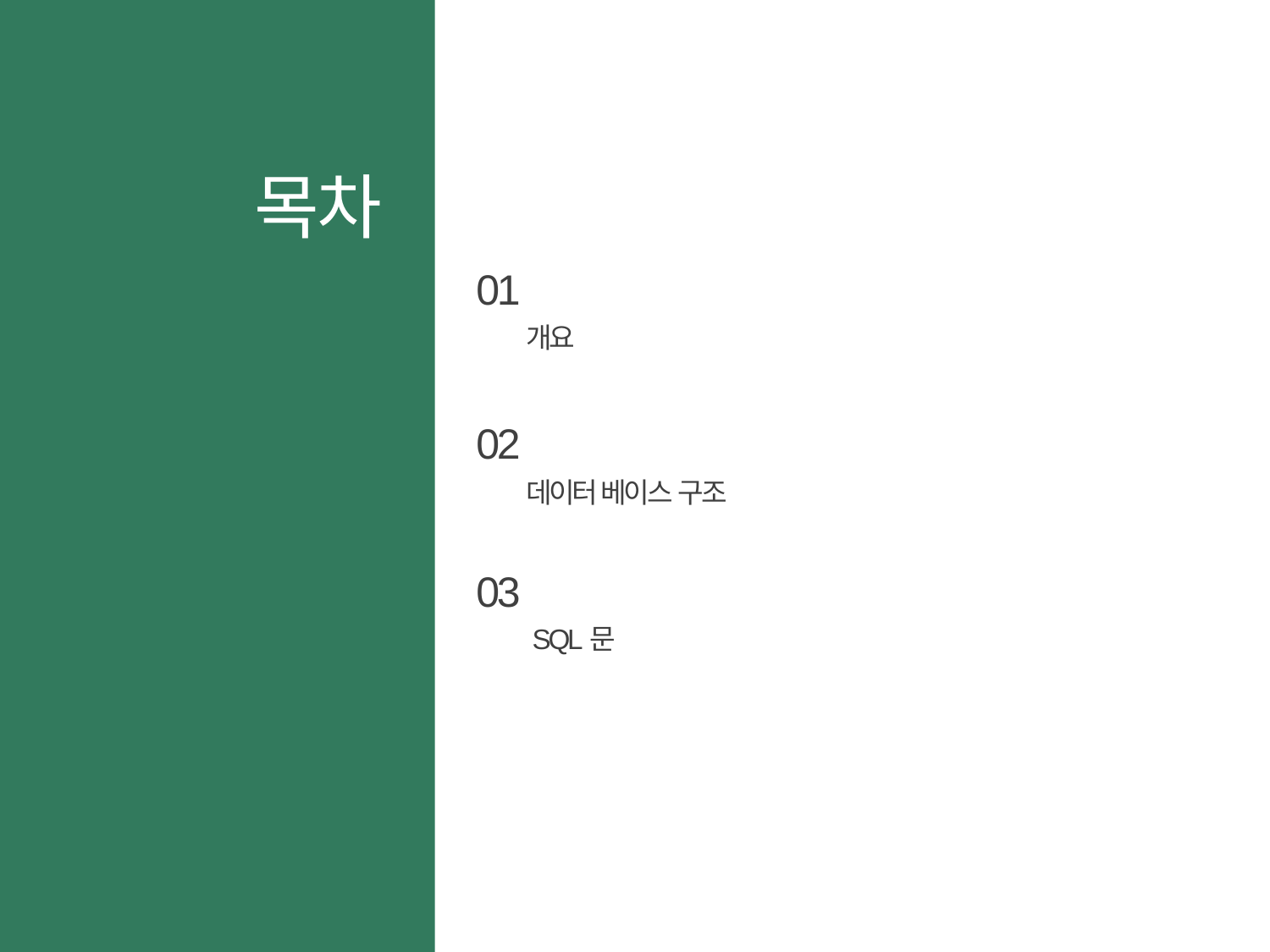

목차
01
개요
02
데이터 베이스 구조
03
SQL문